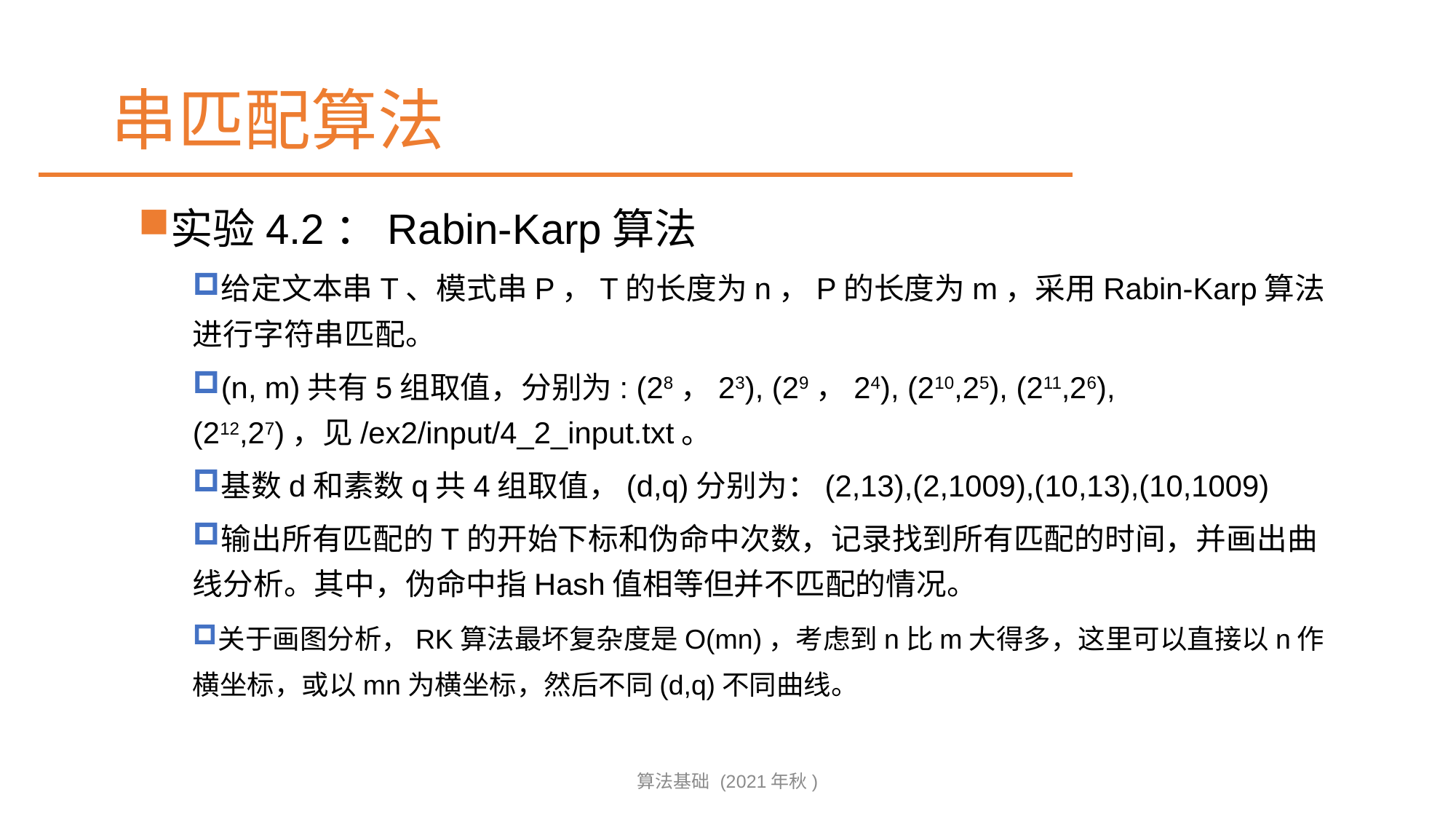

# 串匹配算法
实验4.2：Rabin-Karp算法
给定文本串T、模式串P，T的长度为n，P的长度为m，采用Rabin-Karp算法进行字符串匹配。
(n, m)共有5组取值，分别为: (28，23), (29，24), (210,25), (211,26), (212,27)，见/ex2/input/4_2_input.txt。
基数d和素数q共4组取值，(d,q)分别为：(2,13),(2,1009),(10,13),(10,1009)
输出所有匹配的T的开始下标和伪命中次数，记录找到所有匹配的时间，并画出曲线分析。其中，伪命中指Hash值相等但并不匹配的情况。
关于画图分析，RK算法最坏复杂度是O(mn)，考虑到n比m大得多，这里可以直接以n作横坐标，或以mn为横坐标，然后不同(d,q)不同曲线。

算法基础 (2021年秋)
4